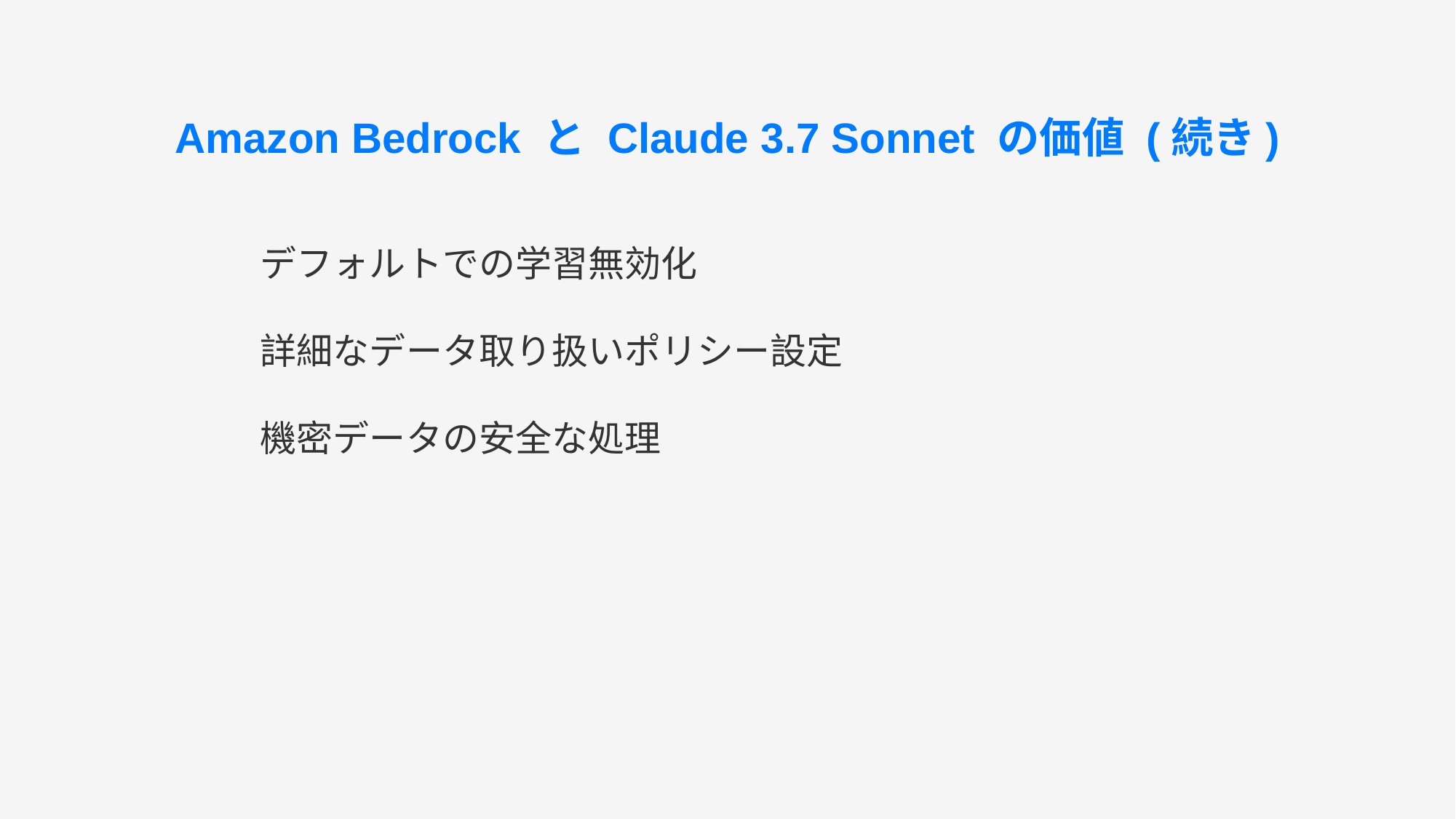

Amazon Bedrock と Claude 3.7 Sonnet の価値 (続き)
 デフォルトでの学習無効化
 詳細なデータ取り扱いポリシー設定
 機密データの安全な処理